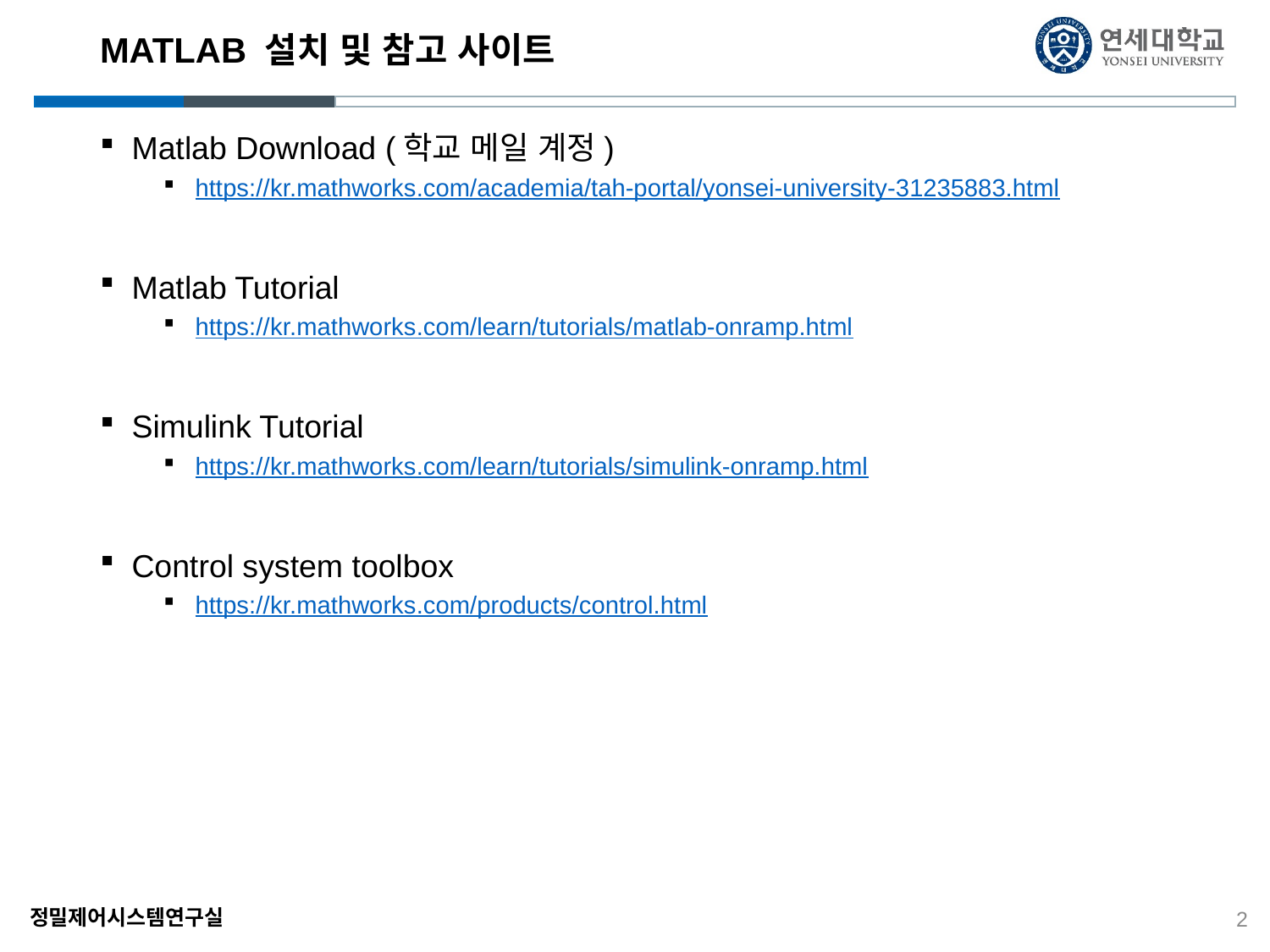

# MATLAB 설치 및 참고 사이트
Matlab Download (학교 메일 계정)
https://kr.mathworks.com/academia/tah-portal/yonsei-university-31235883.html

Matlab Tutorial
https://kr.mathworks.com/learn/tutorials/matlab-onramp.html

Simulink Tutorial
https://kr.mathworks.com/learn/tutorials/simulink-onramp.html

Control system toolbox
https://kr.mathworks.com/products/control.html
2